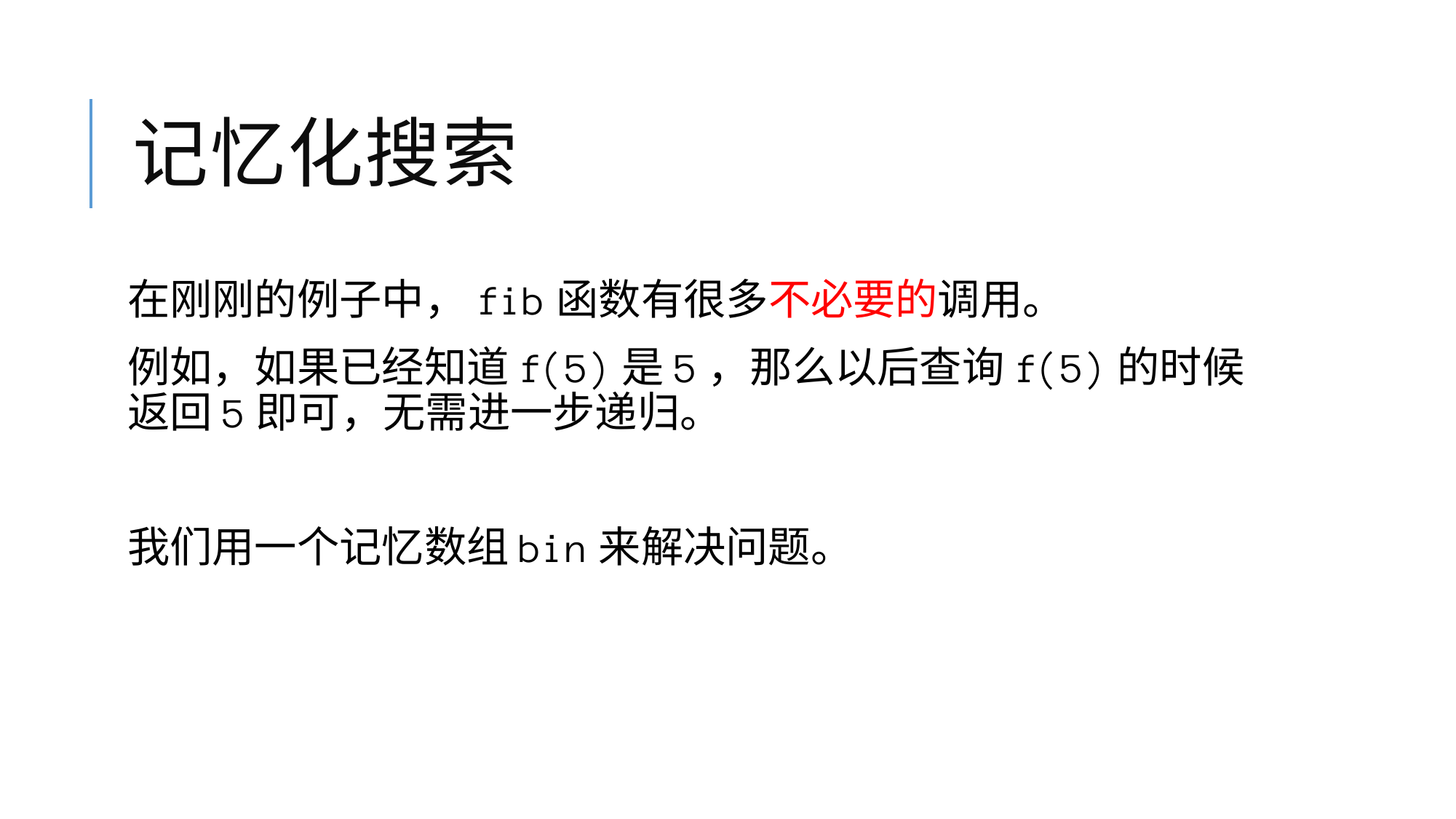

# 记忆化搜索
在刚刚的例子中，fib函数有很多不必要的调用。
例如，如果已经知道f(5)是5，那么以后查询f(5)的时候返回5即可，无需进一步递归。

我们用一个记忆数组bin来解决问题。